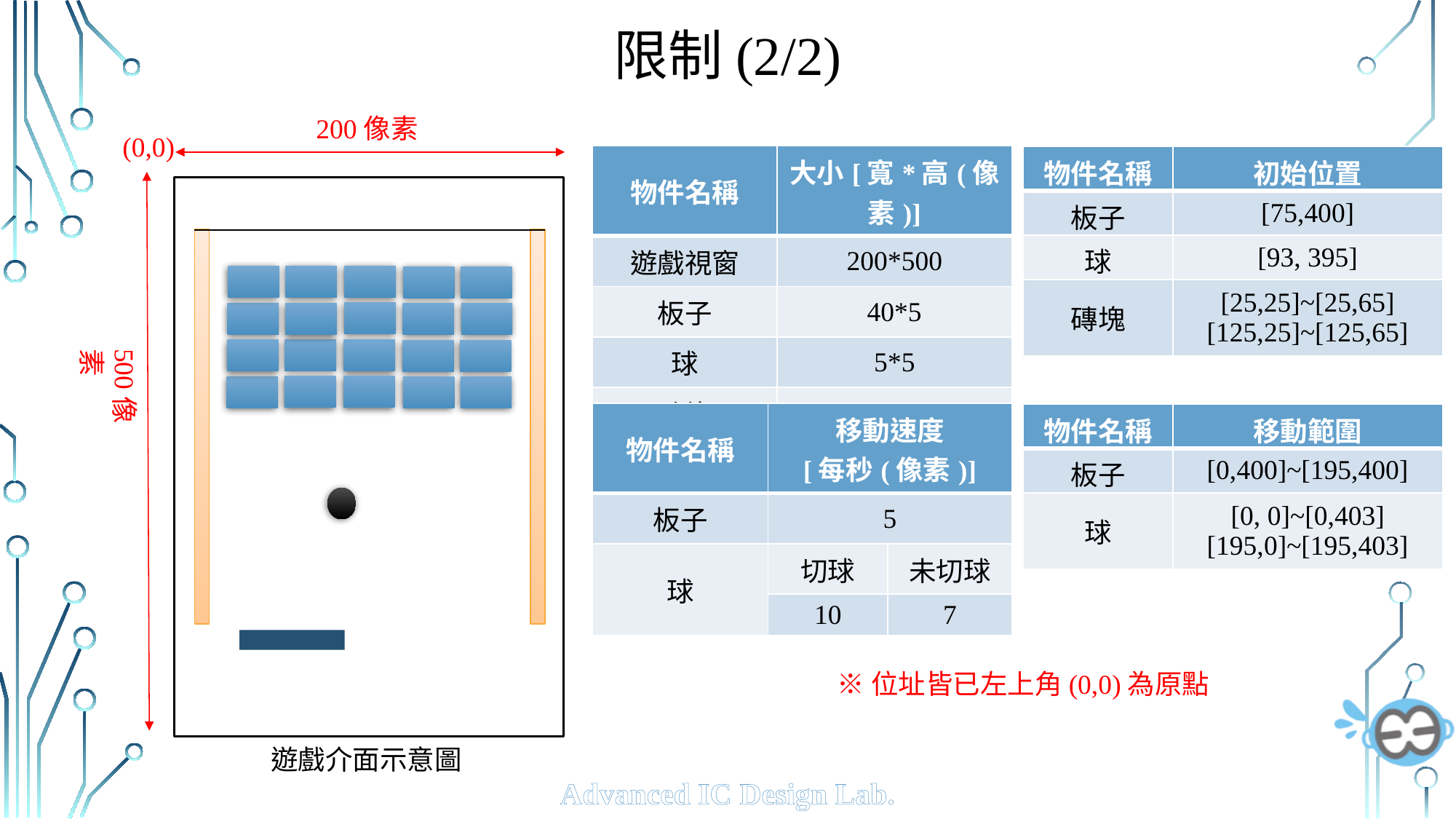

# 限制(2/2)
200像素
(0,0)
| 物件名稱 | 大小[寬\*高(像素)] |
| --- | --- |
| 遊戲視窗 | 200\*500 |
| 板子 | 40\*5 |
| 球 | 5\*5 |
| 磚塊 | 25\*10 |
| 物件名稱 | 初始位置 |
| --- | --- |
| 板子 | [75,400] |
| 球 | [93, 395] |
| 磚塊 | [25,25]~[25,65] [125,25]~[125,65] |

球的數量
遊戲介面示意圖
500像素
| 物件名稱 | 移動速度 [每秒(像素)] |  |
| --- | --- | --- |
| 板子 | 5 |  |
| 球 | 切球 | 未切球 |
|  | 10 | 7 |
| 物件名稱 | 移動範圍 |
| --- | --- |
| 板子 | [0,400]~[195,400] |
| 球 | [0, 0]~[0,403] [195,0]~[195,403] |
※位址皆已左上角(0,0)為原點